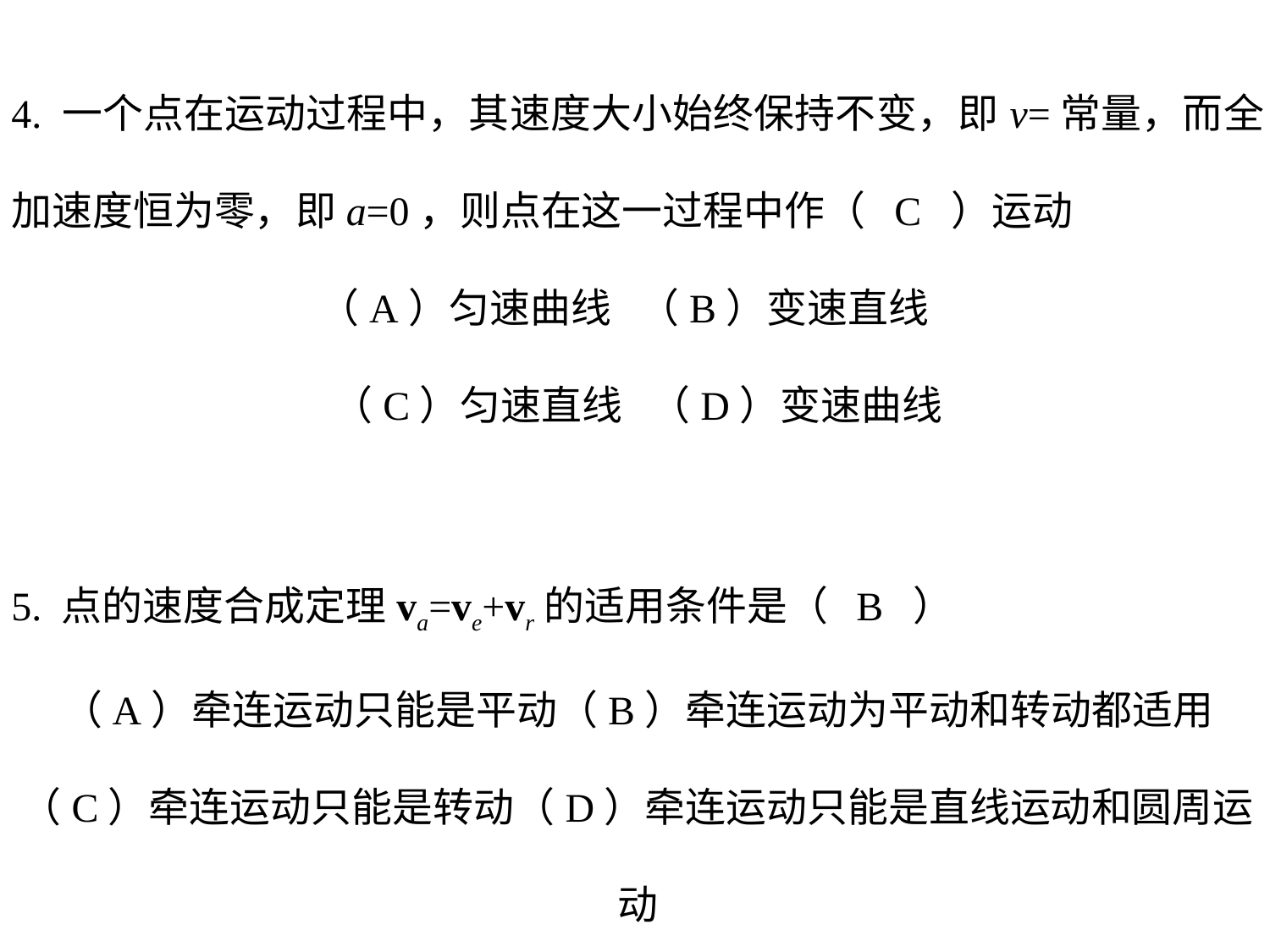

4. 一个点在运动过程中，其速度大小始终保持不变，即v=常量，而全加速度恒为零，即a=0，则点在这一过程中作（  C  ）运动
（A）匀速曲线   （B）变速直线
（C）匀速直线   （D）变速曲线

5. 点的速度合成定理va=ve+vr的适用条件是（  B  ）
（A）牵连运动只能是平动（B）牵连运动为平动和转动都适用
（C）牵连运动只能是转动（D）牵连运动只能是直线运动和圆周运动